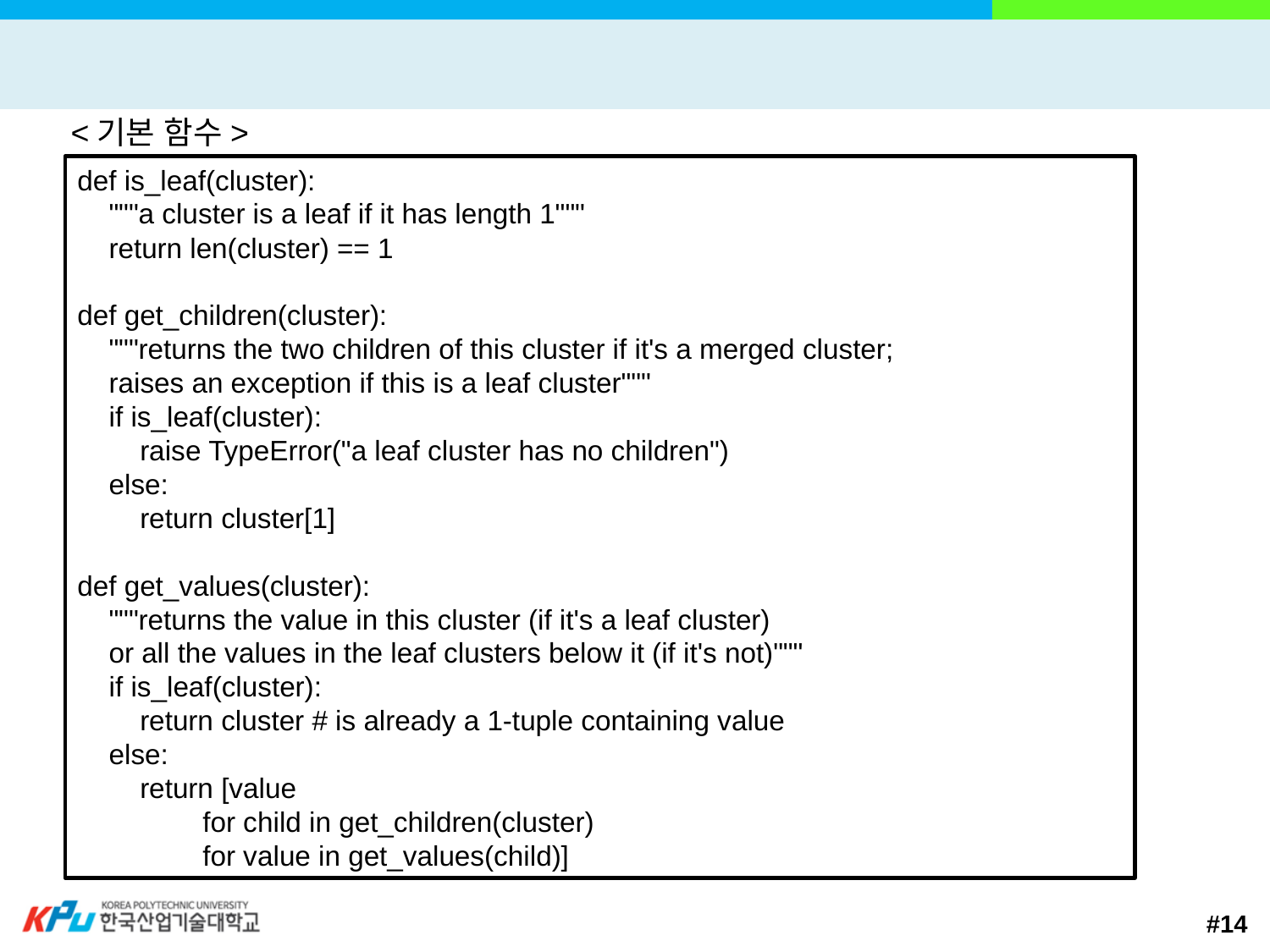

#
<기본 함수>
def is_leaf(cluster):
    """a cluster is a leaf if it has length 1"""
    return len(cluster) == 1

def get_children(cluster):
    """returns the two children of this cluster if it's a merged cluster;
    raises an exception if this is a leaf cluster"""
    if is_leaf(cluster):
        raise TypeError("a leaf cluster has no children")
    else:
        return cluster[1]

def get_values(cluster):
    """returns the value in this cluster (if it's a leaf cluster)
    or all the values in the leaf clusters below it (if it's not)"""
    if is_leaf(cluster):
        return cluster # is already a 1-tuple containing value
    else:
        return [value
                for child in get_children(cluster)
                for value in get_values(child)]